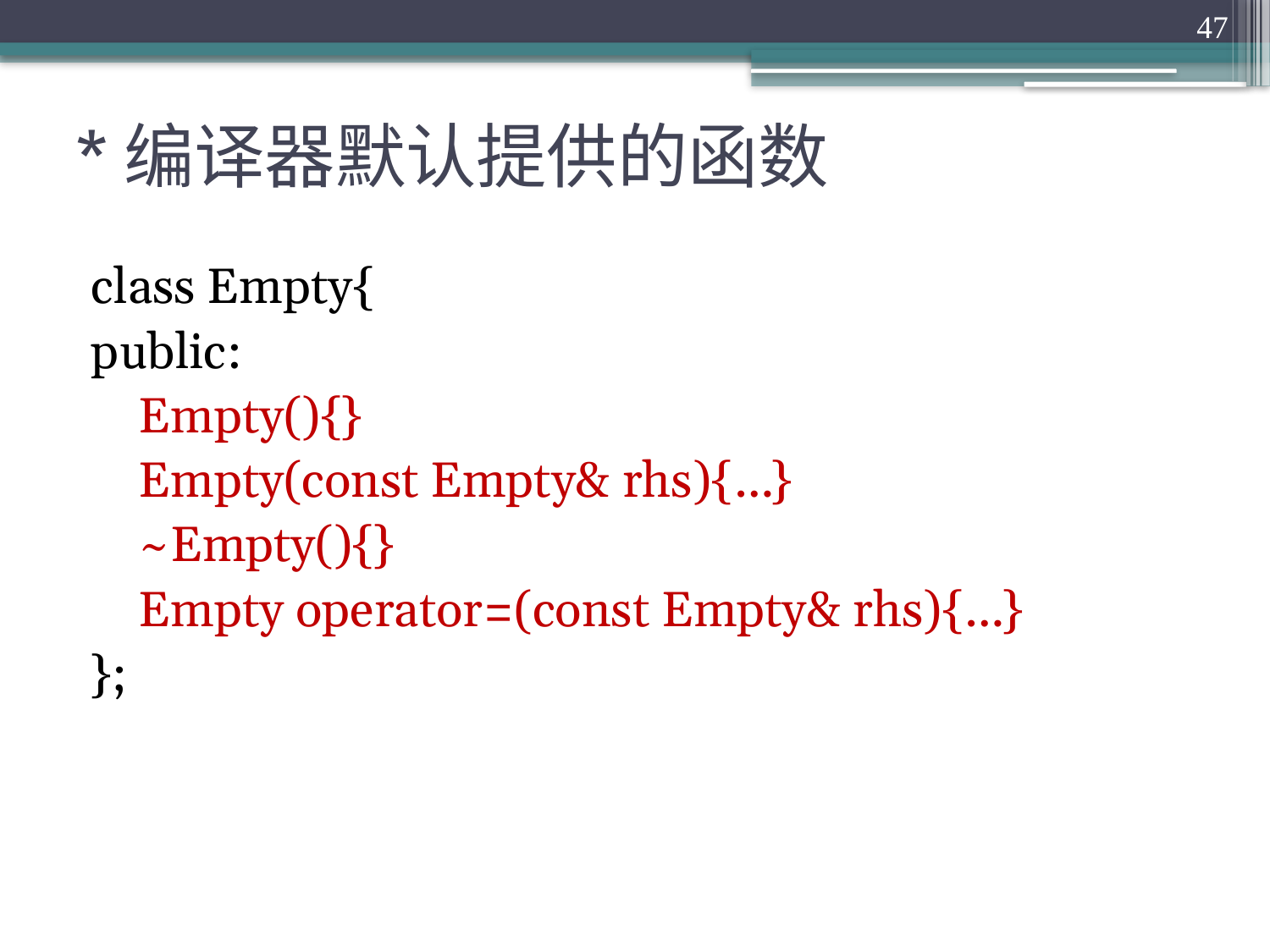

47
# *编译器默认提供的函数
class Empty{
public:
    Empty(){}
    Empty(const Empty& rhs){…}
    ~Empty(){}
    Empty operator=(const Empty& rhs){…}
};